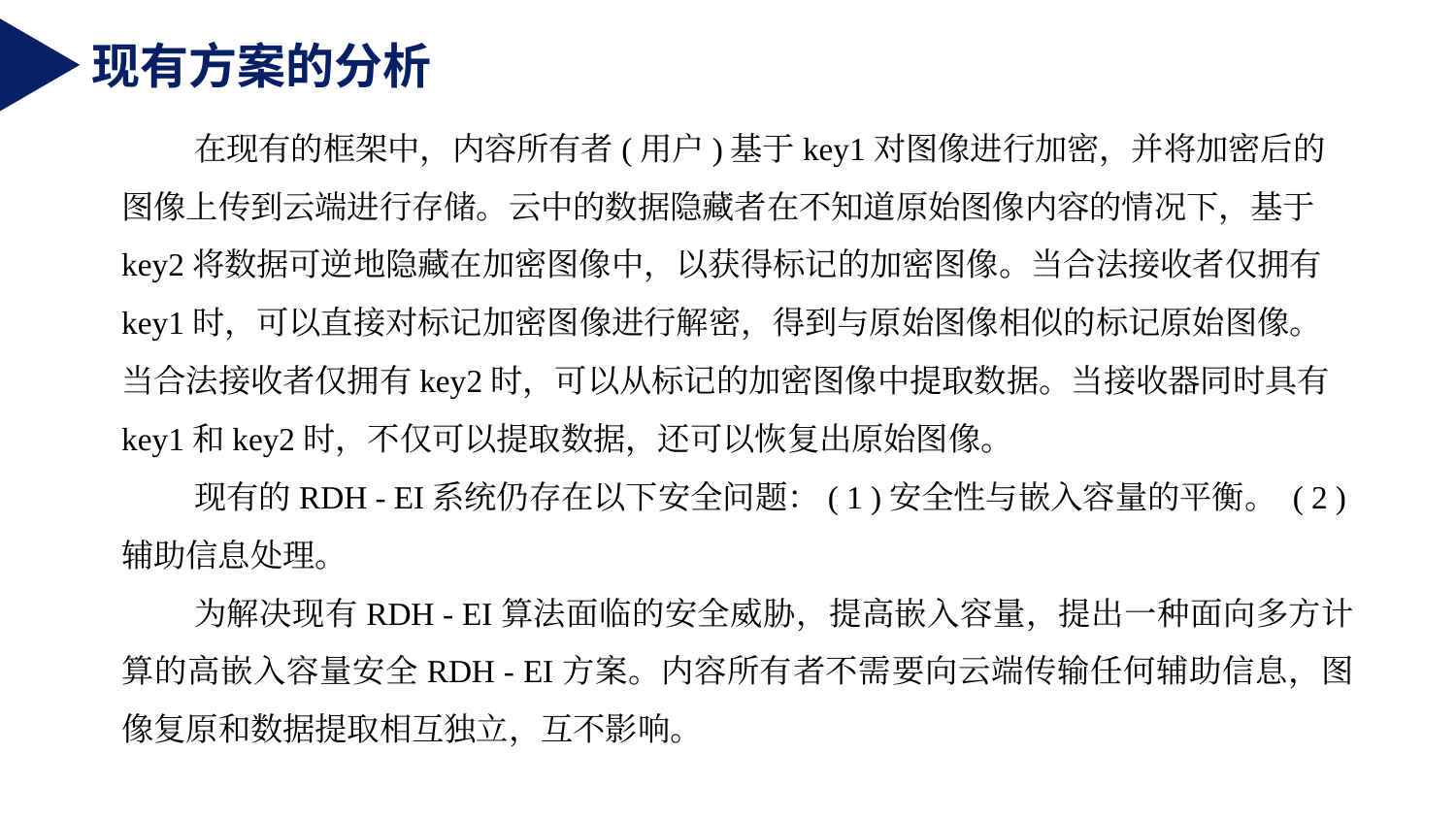

现有方案的分析
在现有的框架中，内容所有者(用户)基于key1对图像进行加密，并将加密后的图像上传到云端进行存储。云中的数据隐藏者在不知道原始图像内容的情况下，基于key2将数据可逆地隐藏在加密图像中，以获得标记的加密图像。当合法接收者仅拥有key1时，可以直接对标记加密图像进行解密，得到与原始图像相似的标记原始图像。当合法接收者仅拥有key2时，可以从标记的加密图像中提取数据。当接收器同时具有key1和key2时，不仅可以提取数据，还可以恢复出原始图像。
现有的RDH - EI系统仍存在以下安全问题：( 1 )安全性与嵌入容量的平衡。 ( 2 )辅助信息处理。
为解决现有RDH - EI算法面临的安全威胁，提高嵌入容量，提出一种面向多方计算的高嵌入容量安全RDH - EI方案。内容所有者不需要向云端传输任何辅助信息，图像复原和数据提取相互独立，互不影响。